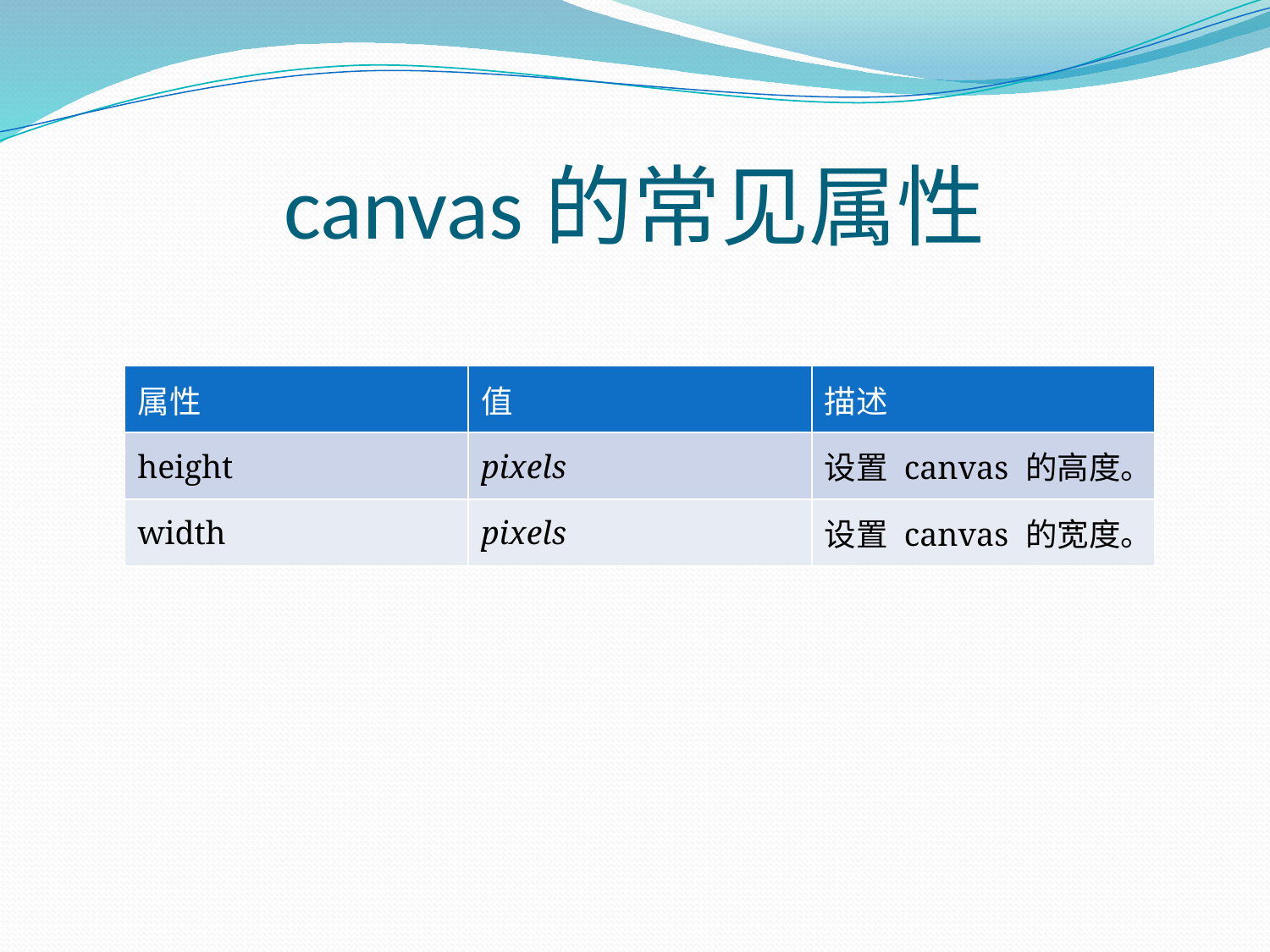

# canvas的常见属性
| 属性 | 值 | 描述 |
| --- | --- | --- |
| height | pixels | 设置 canvas 的高度。 |
| width | pixels | 设置 canvas 的宽度。 |